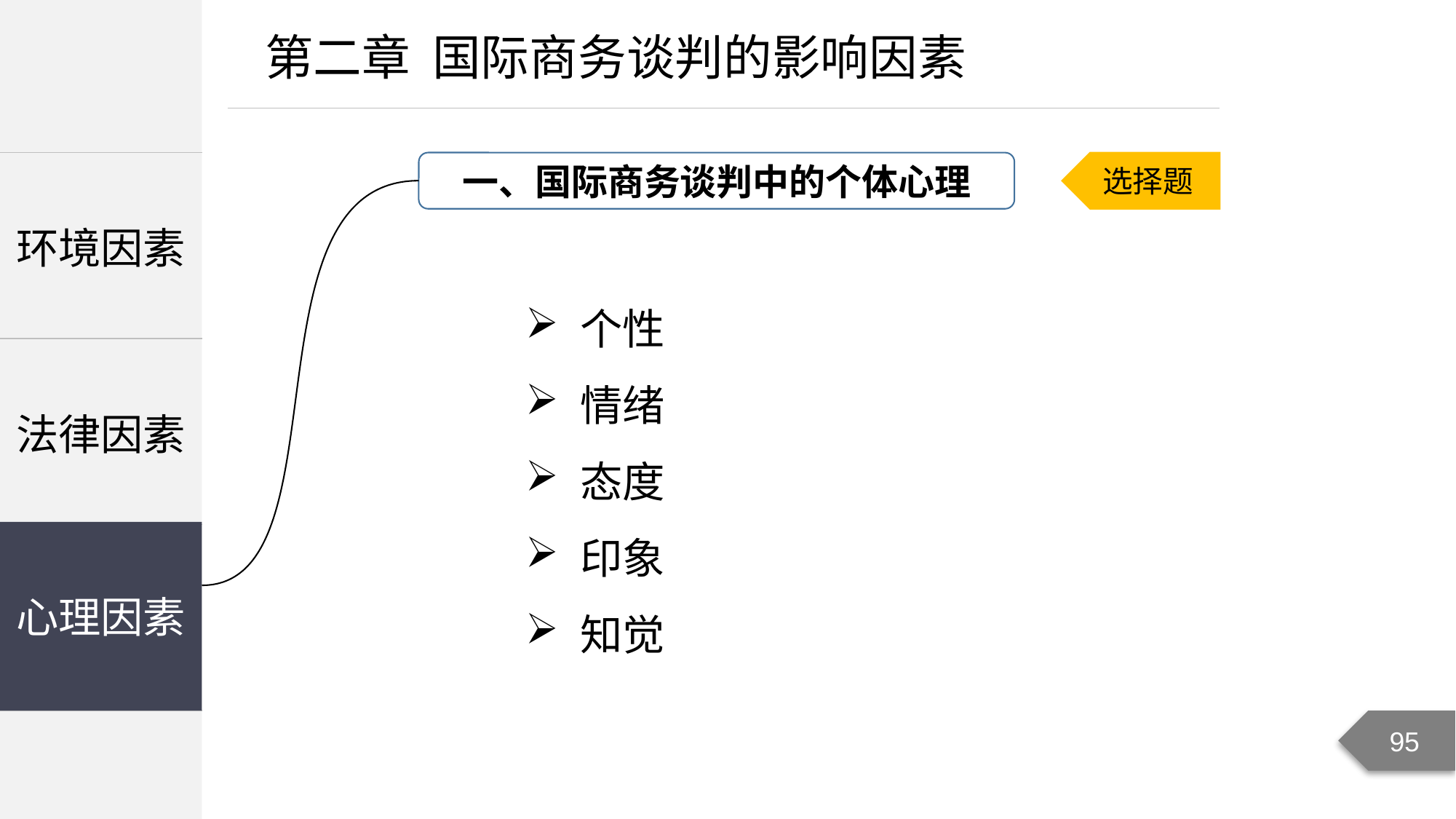

第二章  国际商务谈判的影响因素
一、国际商务谈判中的个体心理
| 环境因素 |
| --- |
| 法律因素 |
| 心理因素 |
选择题
个性
情绪
态度
印象
知觉

心理因素
95